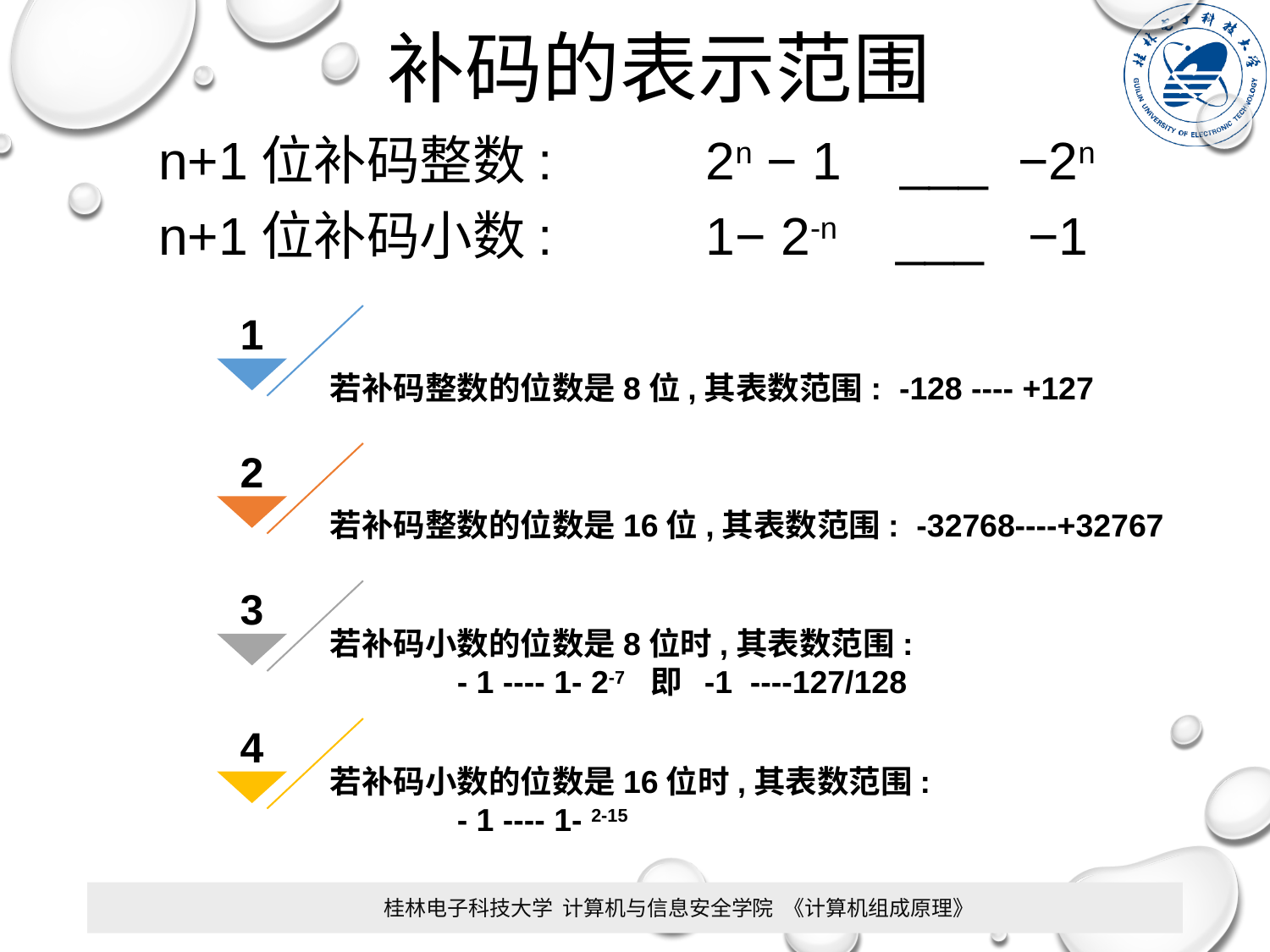

# 补码的表示范围
      n+1位补码整数:		2n − 1    ___  −2n
      n+1位补码小数:		1− 2-n    ___   −1
1
若补码整数的位数是8位,其表数范围:  -128 ---- +127

2
若补码整数的位数是16位,其表数范围:  -32768----+32767

3
若补码小数的位数是8位时,其表数范围:
 	- 1 ---- 1- 2-7  即  -1  ----127/128

4
若补码小数的位数是16位时,其表数范围:
	- 1 ---- 1- 2-15

桂林电子科技大学  计算机与信息安全学院  《计算机组成原理》

18